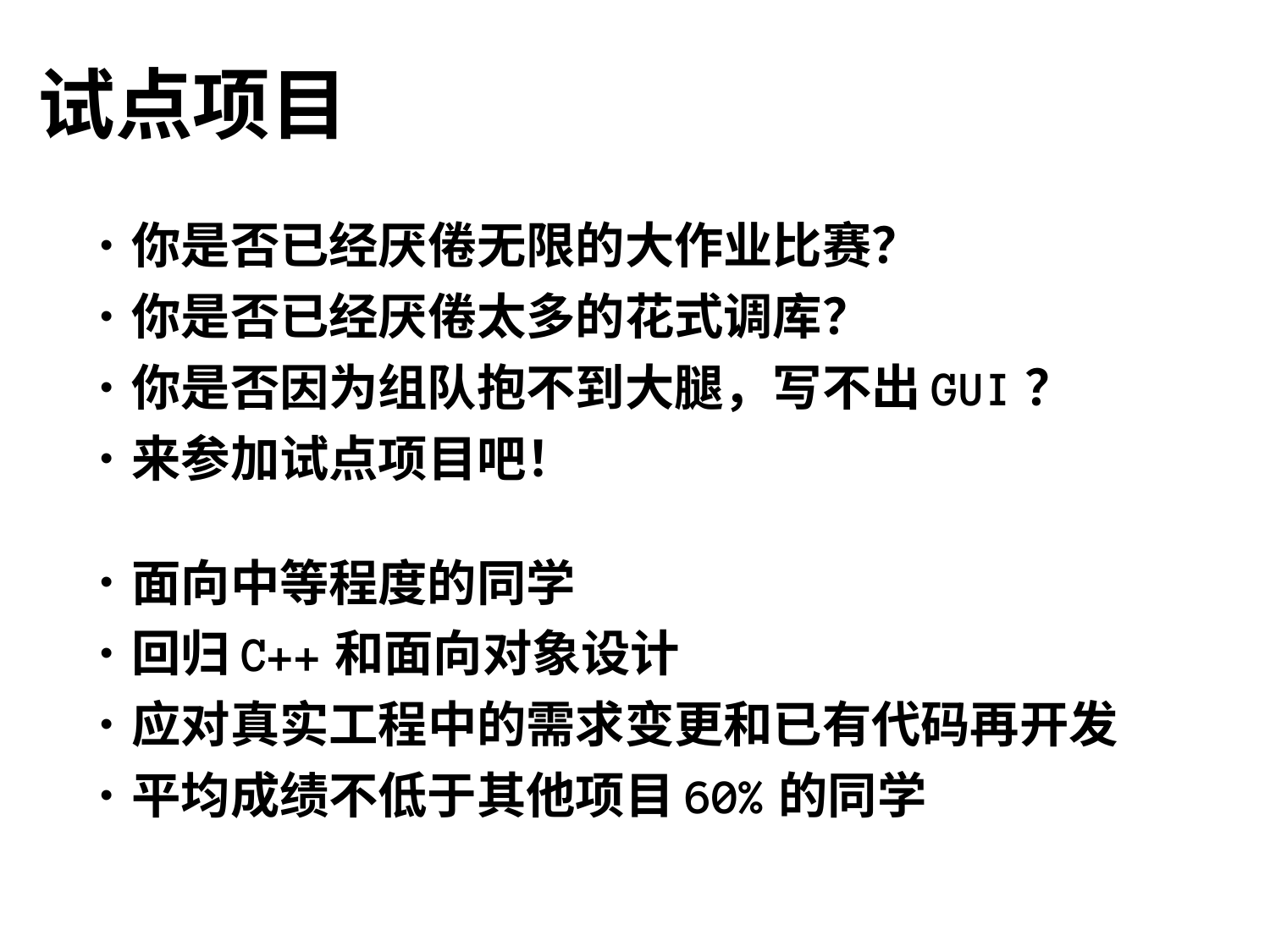

# 试点项目
你是否已经厌倦无限的大作业比赛？
你是否已经厌倦太多的花式调库？
你是否因为组队抱不到大腿，写不出GUI？
来参加试点项目吧！
面向中等程度的同学
回归C++和面向对象设计
应对真实工程中的需求变更和已有代码再开发
平均成绩不低于其他项目60%的同学